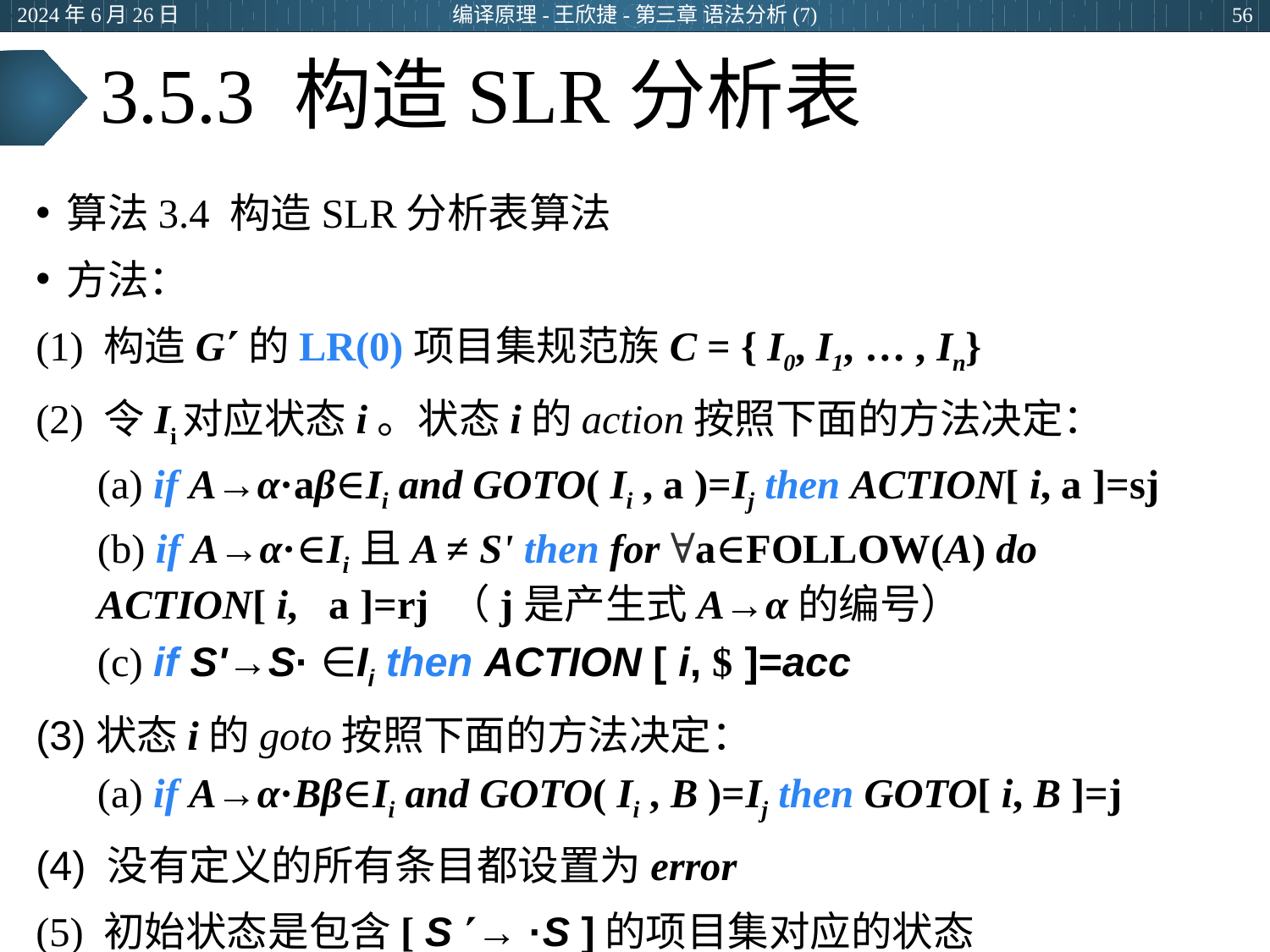

2024年6月26日
编译原理-王欣捷-第三章 语法分析(7)
56
# 3.5.3 构造SLR分析表
算法3.4 构造SLR分析表算法
方法：
(1) 构造G′的LR(0)项目集规范族C = { I0, I1, … , In}
(2) 令Ii对应状态i。状态i的action按照下面的方法决定：
(a) if A→α·aβ∈Ii and GOTO( Ii , a )=Ij then ACTION[ i, a ]=sj
(b) if A→α·∈Ii 且A ≠ S' then for ∀a∈FOLLOW(A) do ACTION[ i,   a ]=rj （j是产生式A→α的编号）
(c) if S'→S· ∈Ii then ACTION [ i, $ ]=acc
(3)状态i的goto按照下面的方法决定：
(a) if A→α·Bβ∈Ii and GOTO( Ii , B )=Ij then GOTO[ i, B ]=j
(4) 没有定义的所有条目都设置为error
(5) 初始状态是包含[ S ′→ ·S ]的项目集对应的状态